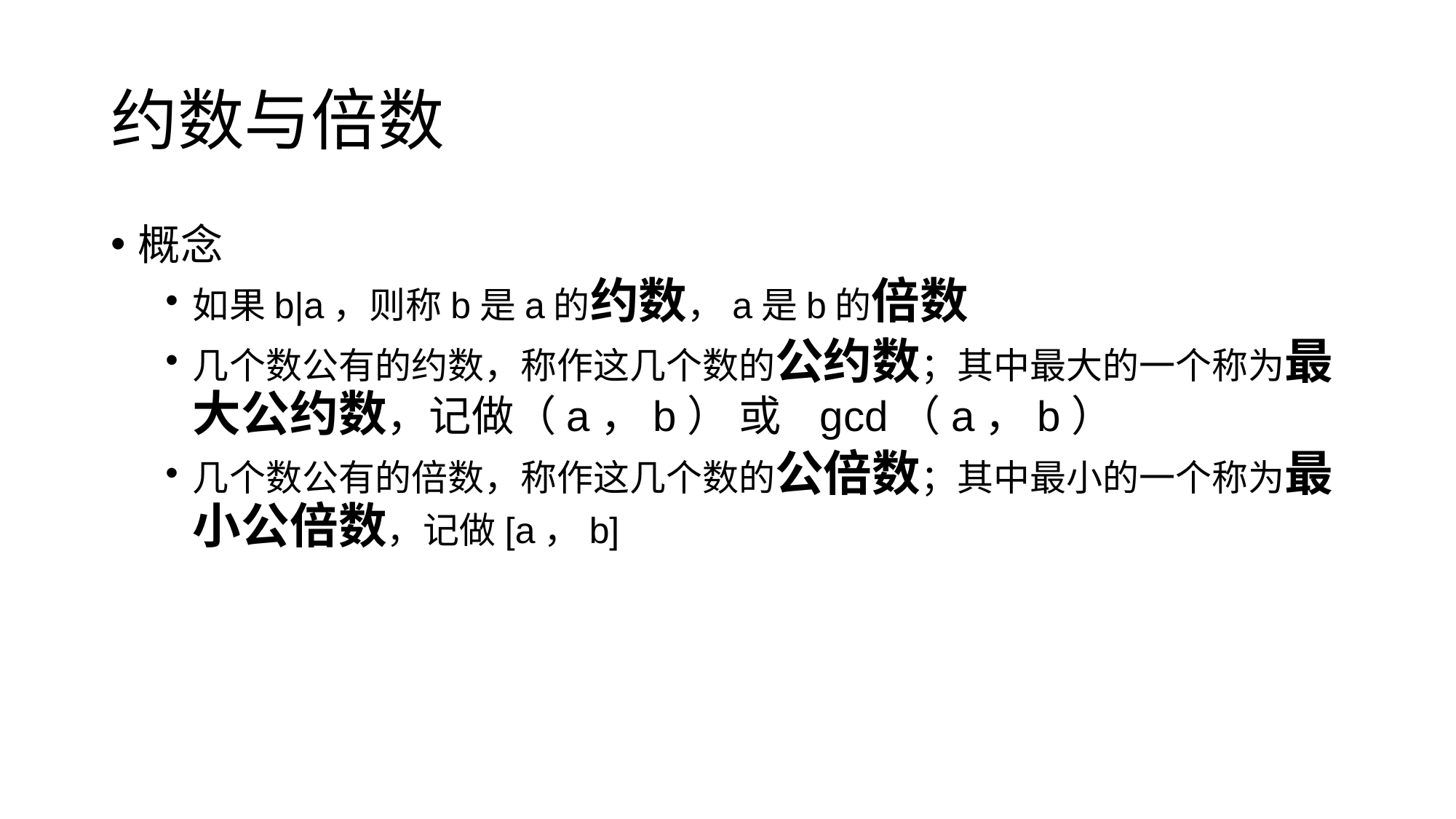

# 约数与倍数
概念
如果b|a，则称b是a的约数，a是b的倍数
几个数公有的约数，称作这几个数的公约数；其中最大的一个称为最大公约数，记做（a，b） 或   gcd（a，b）
几个数公有的倍数，称作这几个数的公倍数；其中最小的一个称为最小公倍数，记做[a，b]